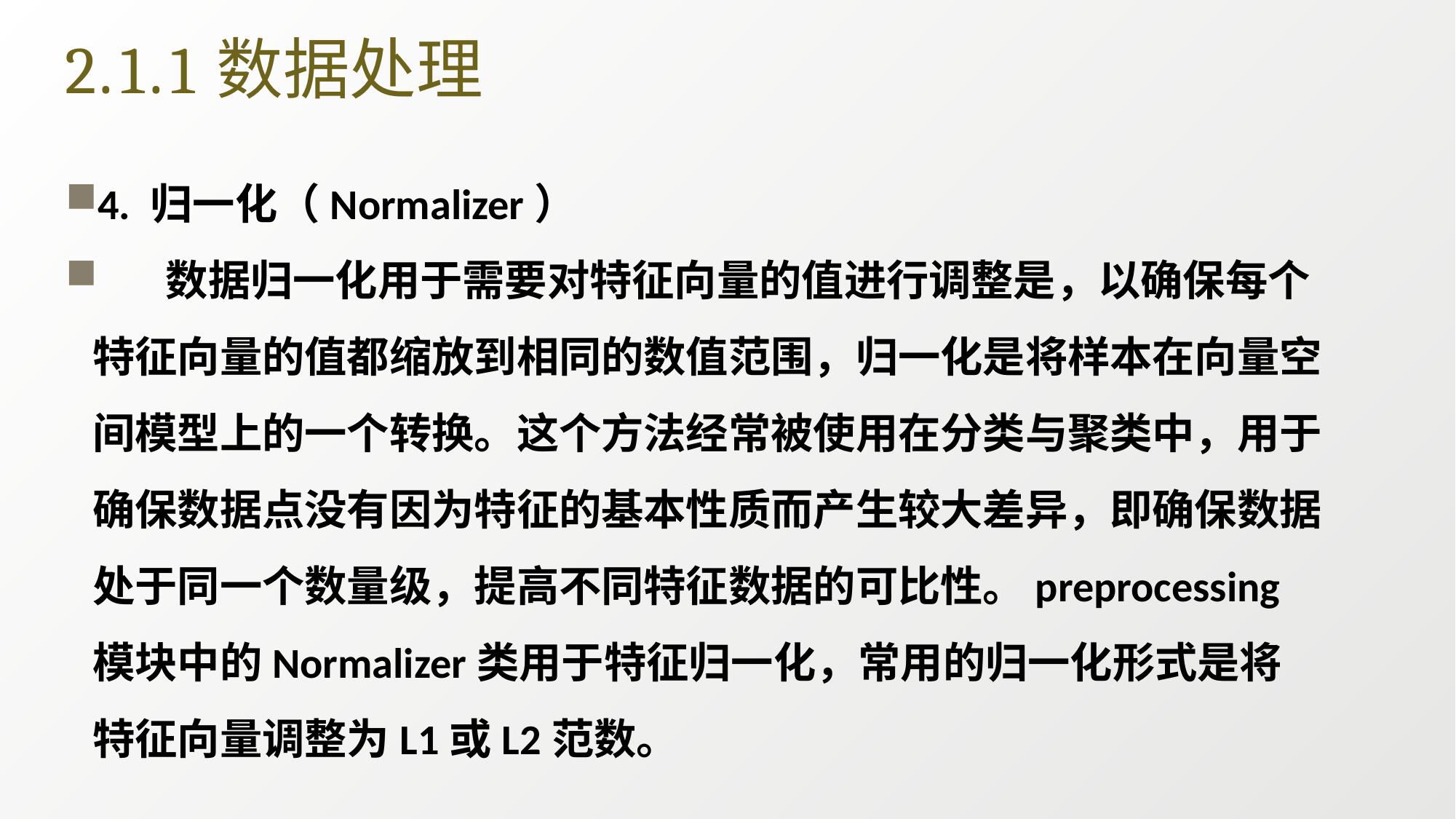

# 2.1.1数据处理
4. 归一化（Normalizer）
      数据归一化用于需要对特征向量的值进行调整是，以确保每个特征向量的值都缩放到相同的数值范围，归一化是将样本在向量空间模型上的一个转换。这个方法经常被使用在分类与聚类中，用于确保数据点没有因为特征的基本性质而产生较大差异，即确保数据处于同一个数量级，提高不同特征数据的可比性。preprocessing模块中的Normalizer类用于特征归一化，常用的归一化形式是将特征向量调整为L1或L2范数。